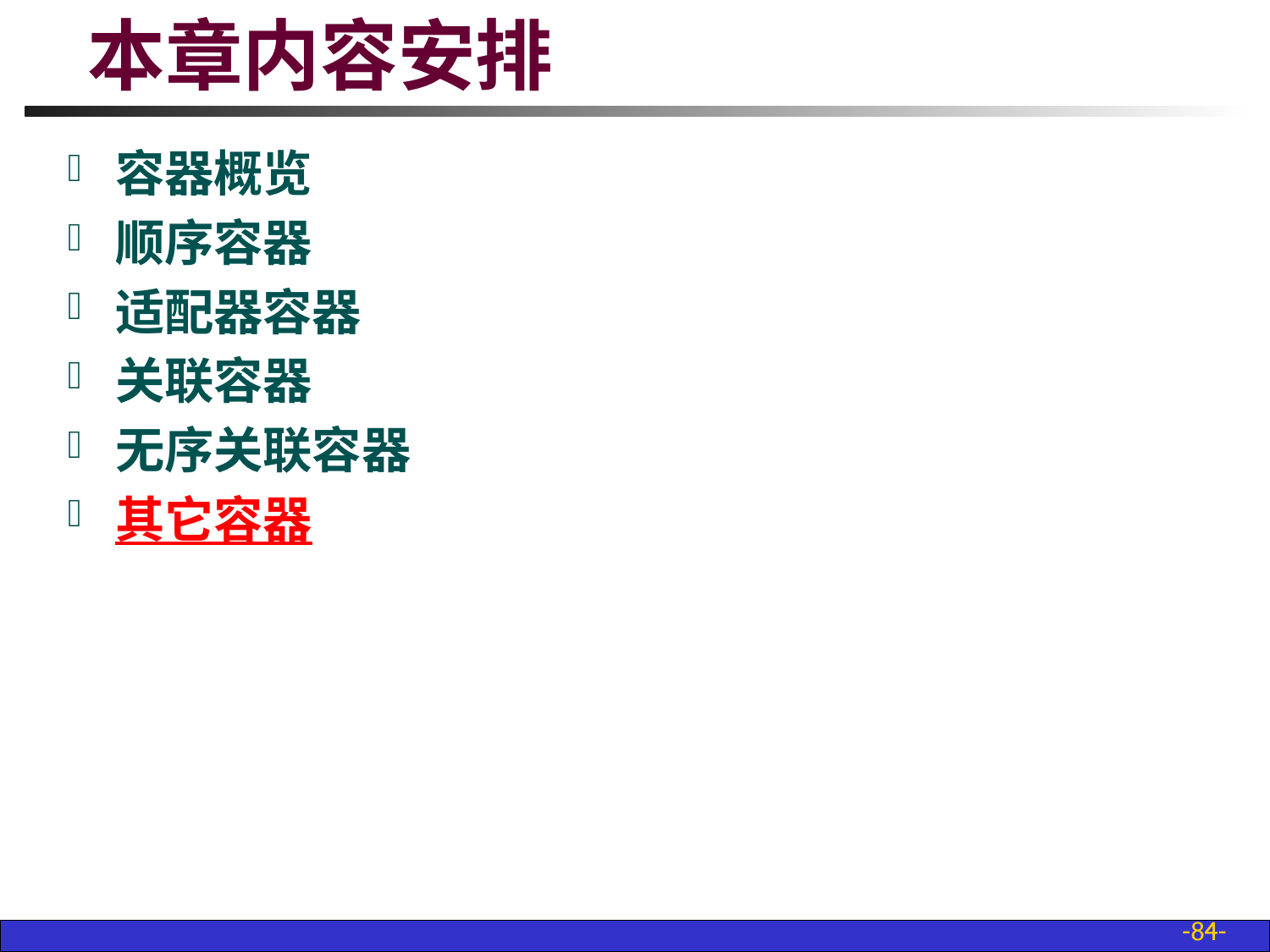

# 本章内容安排
容器概览
顺序容器
适配器容器
关联容器
无序关联容器
其它容器

-84-